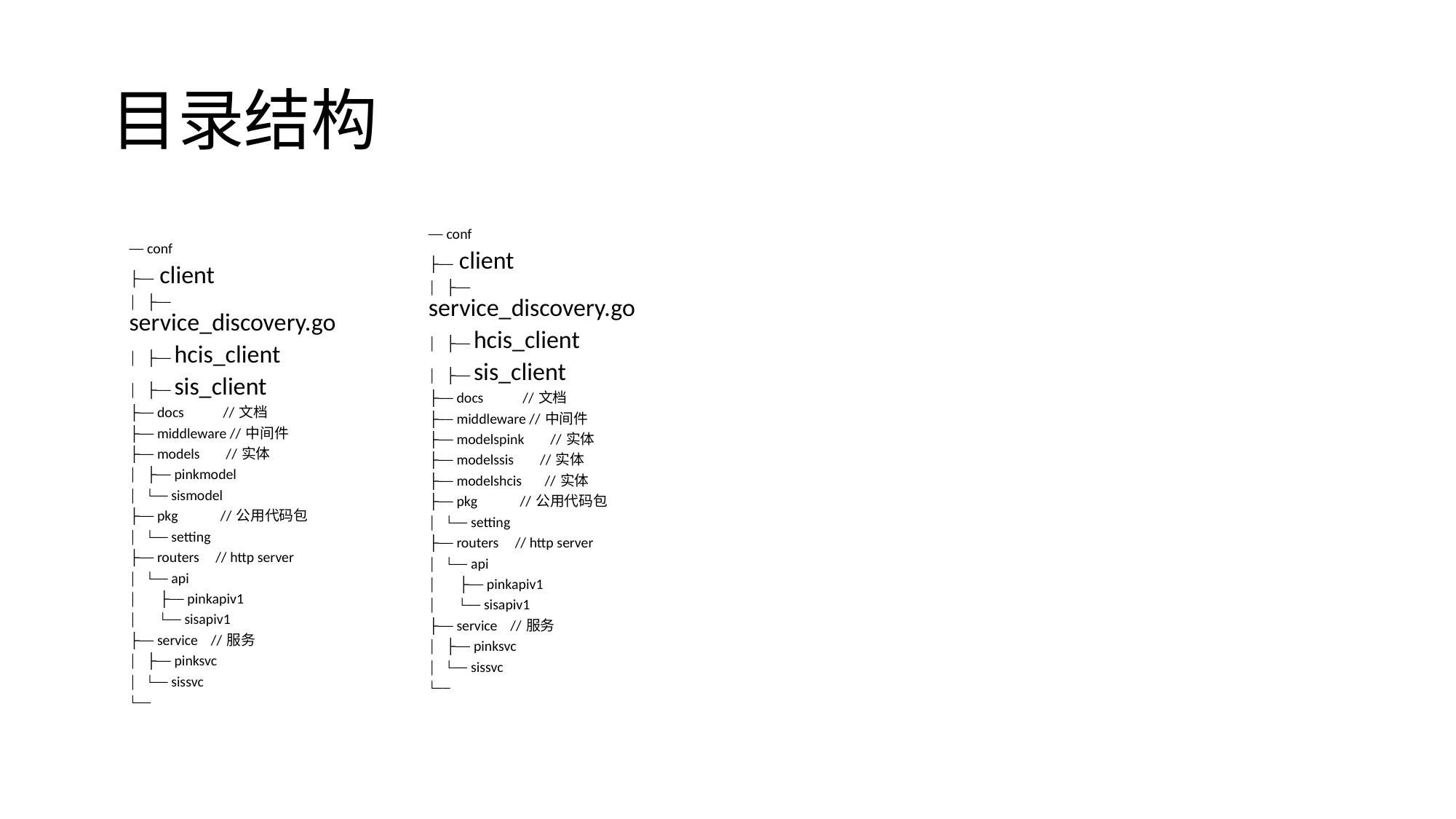

# 目录结构
── conf
├── client
│   ├── service_discovery.go
│   ├── hcis_client
│   ├── sis_client
├── docs            // 文档
├── middleware // 中间件
├── modelspink        // 实体
├── modelssis        // 实体
├── modelshcis       // 实体
├── pkg             // 公用代码包
│   └── setting
├── routers     // http server
│   └── api
│       ├── pinkapiv1
│       └── sisapiv1
├── service    // 服务
│   ├── pinksvc
│   └── sissvc
└──
── conf
├── client
│   ├── service_discovery.go
│   ├── hcis_client
│   ├── sis_client
├── docs            // 文档
├── middleware // 中间件
├── models        // 实体
│   ├── pinkmodel
│   └── sismodel
├── pkg             // 公用代码包
│   └── setting
├── routers     // http server
│   └── api
│       ├── pinkapiv1
│       └── sisapiv1
├── service    // 服务
│   ├── pinksvc
│   └── sissvc
└──